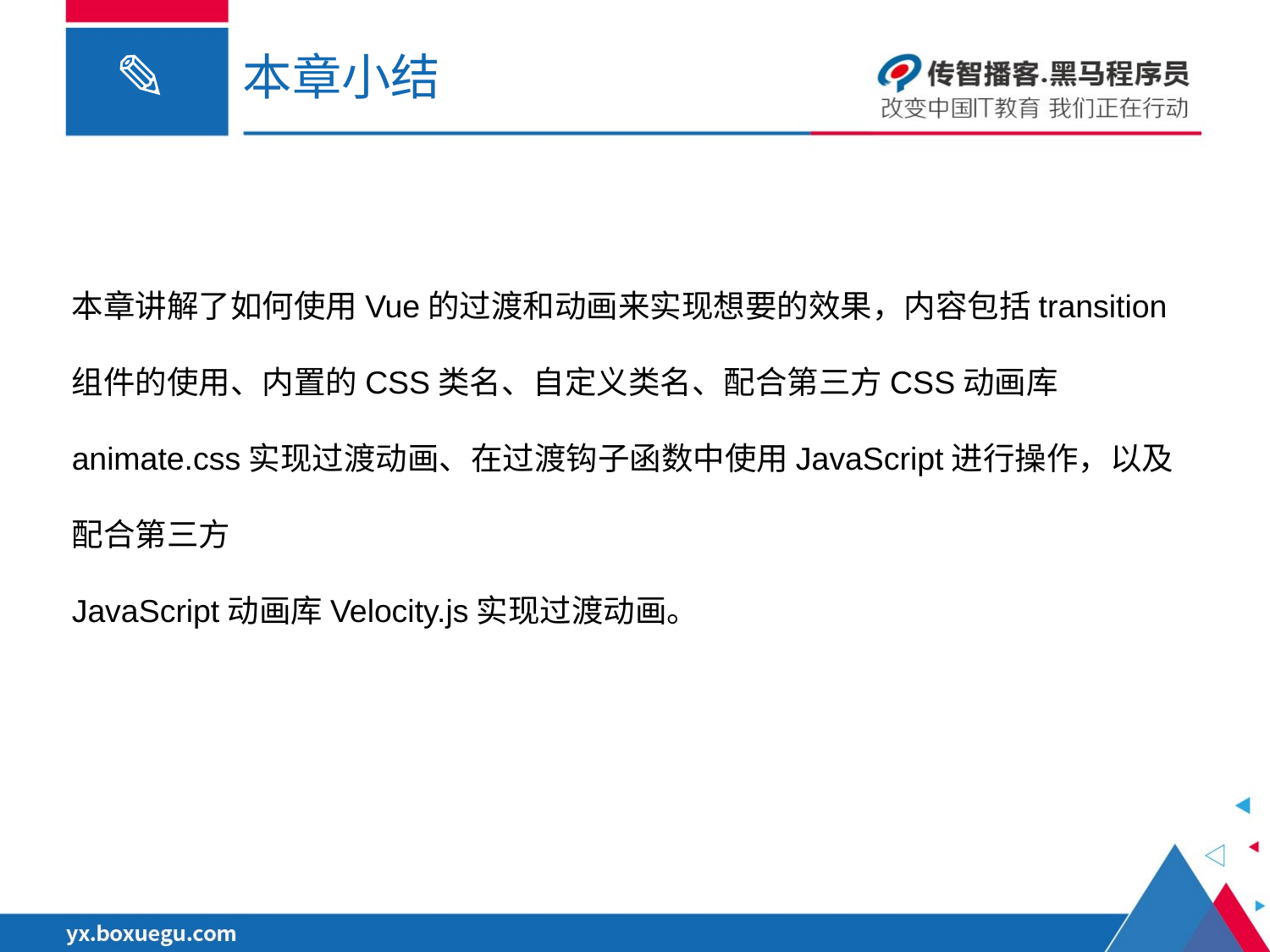

# 本章小结
本章讲解了如何使用Vue的过渡和动画来实现想要的效果，内容包括transition组件的使用、内置的CSS类名、自定义类名、配合第三方CSS动画库animate.css实现过渡动画、在过渡钩子函数中使用JavaScript进行操作，以及配合第三方
JavaScript动画库Velocity.js实现过渡动画。